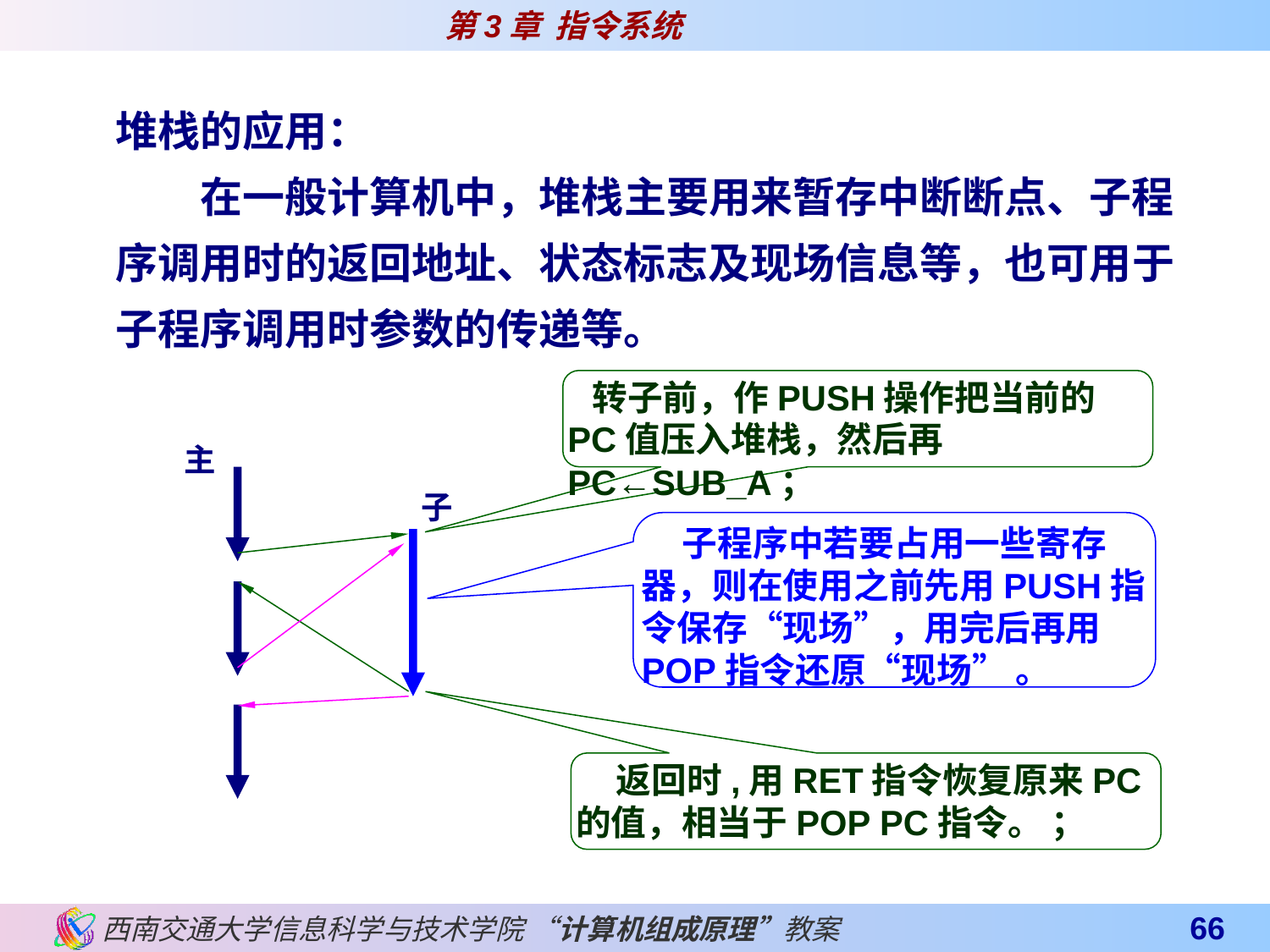

堆栈的应用：
　　在一般计算机中，堆栈主要用来暂存中断断点、子程序调用时的返回地址、状态标志及现场信息等，也可用于子程序调用时参数的传递等。
  转子前，作PUSH操作把当前的PC值压入堆栈，然后再PC←SUB_A；
主

子

    子程序中若要占用一些寄存器，则在使用之前先用PUSH指令保存“现场”，用完后再用POP指令还原“现场” 。
    返回时,用RET指令恢复原来PC的值，相当于POP PC指令。 ；